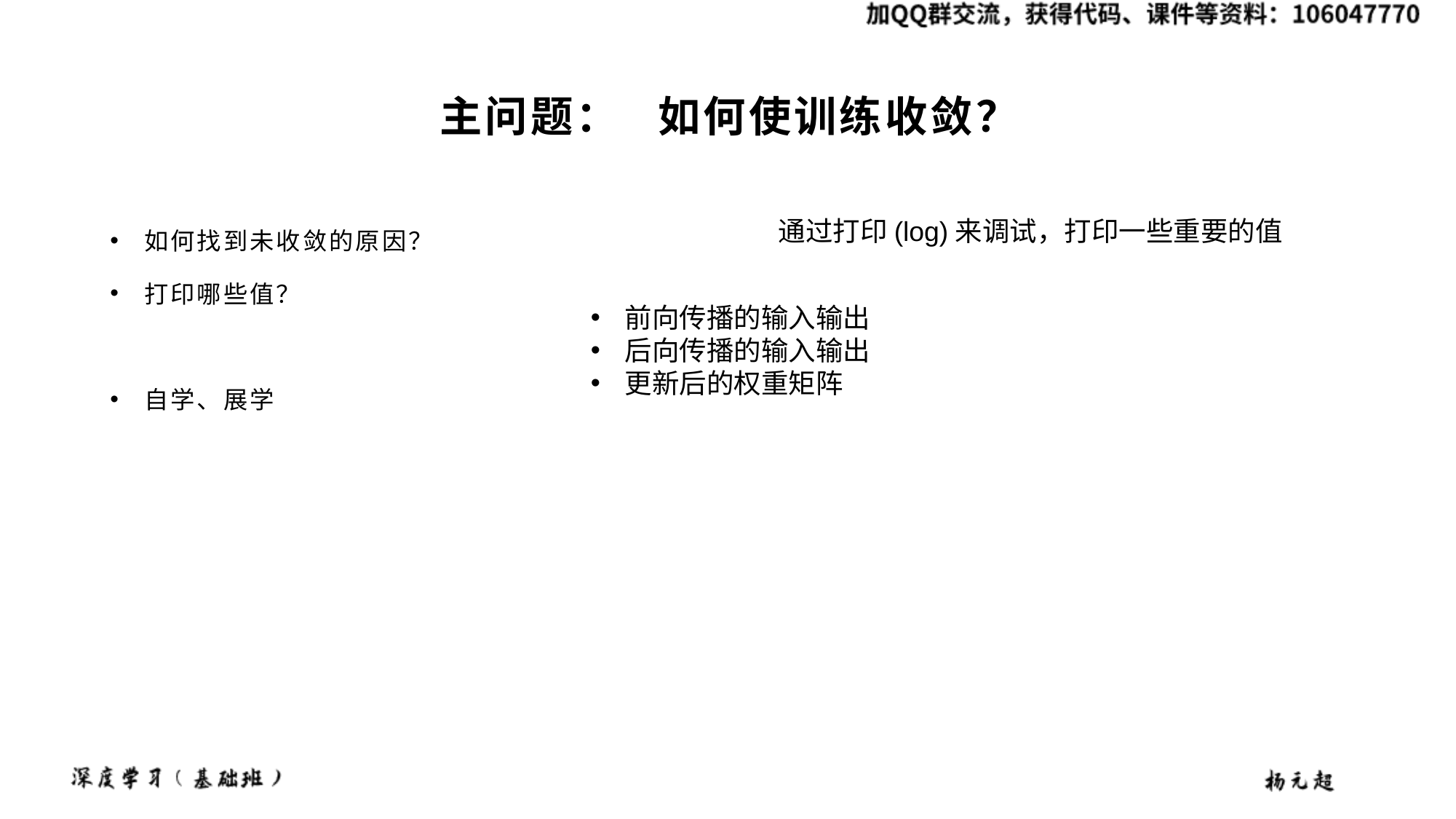

# 主问题：	如何使训练收敛？
通过打印(log)来调试，打印一些重要的值
如何找到未收敛的原因？
打印哪些值？

自学、展学

前向传播的输入输出
后向传播的输入输出
更新后的权重矩阵